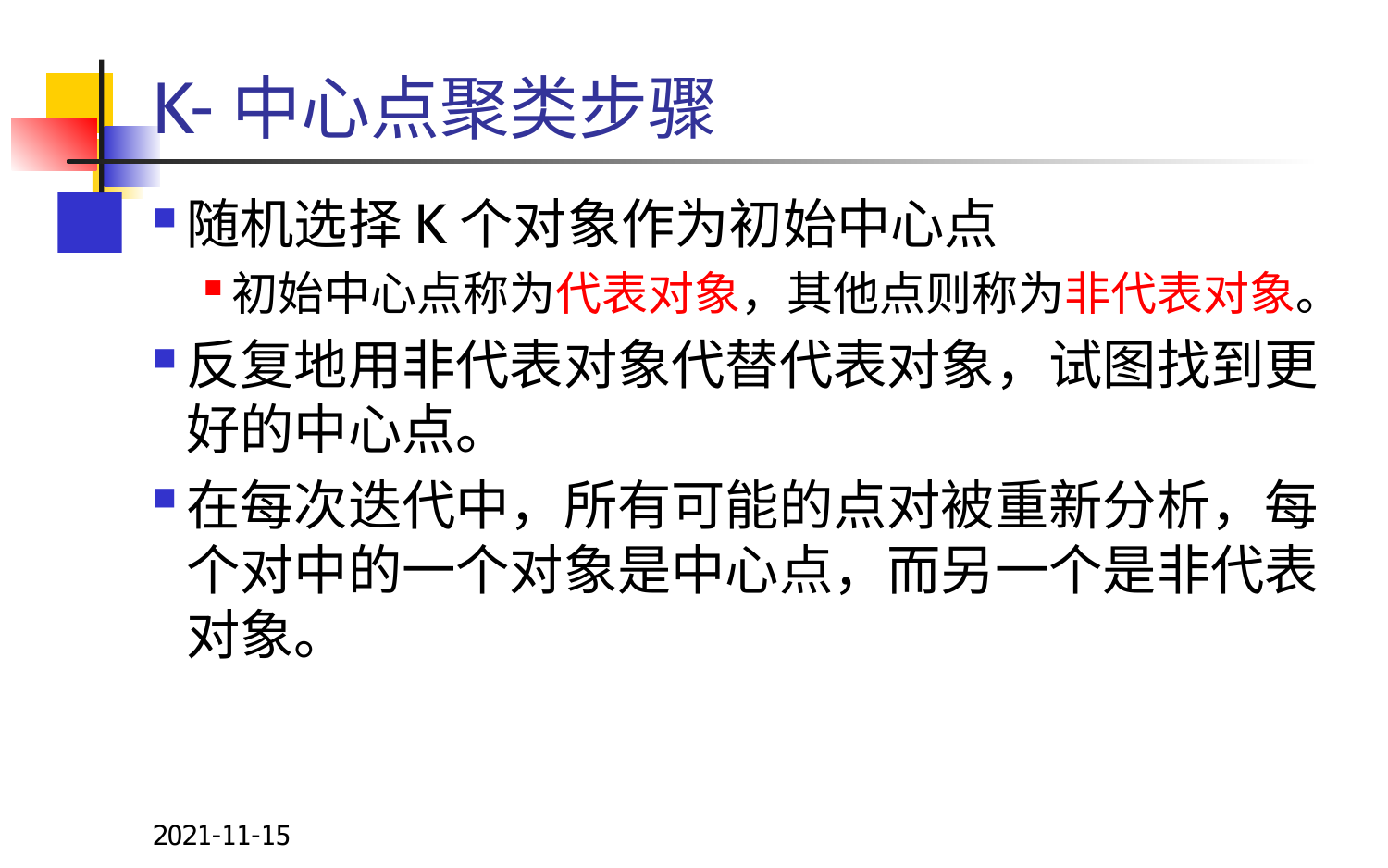

# K-中心点聚类步骤
随机选择K个对象作为初始中心点
初始中心点称为代表对象，其他点则称为非代表对象。
反复地用非代表对象代替代表对象，试图找到更好的中心点。
在每次迭代中，所有可能的点对被重新分析，每个对中的一个对象是中心点，而另一个是非代表对象。
2021-11-15